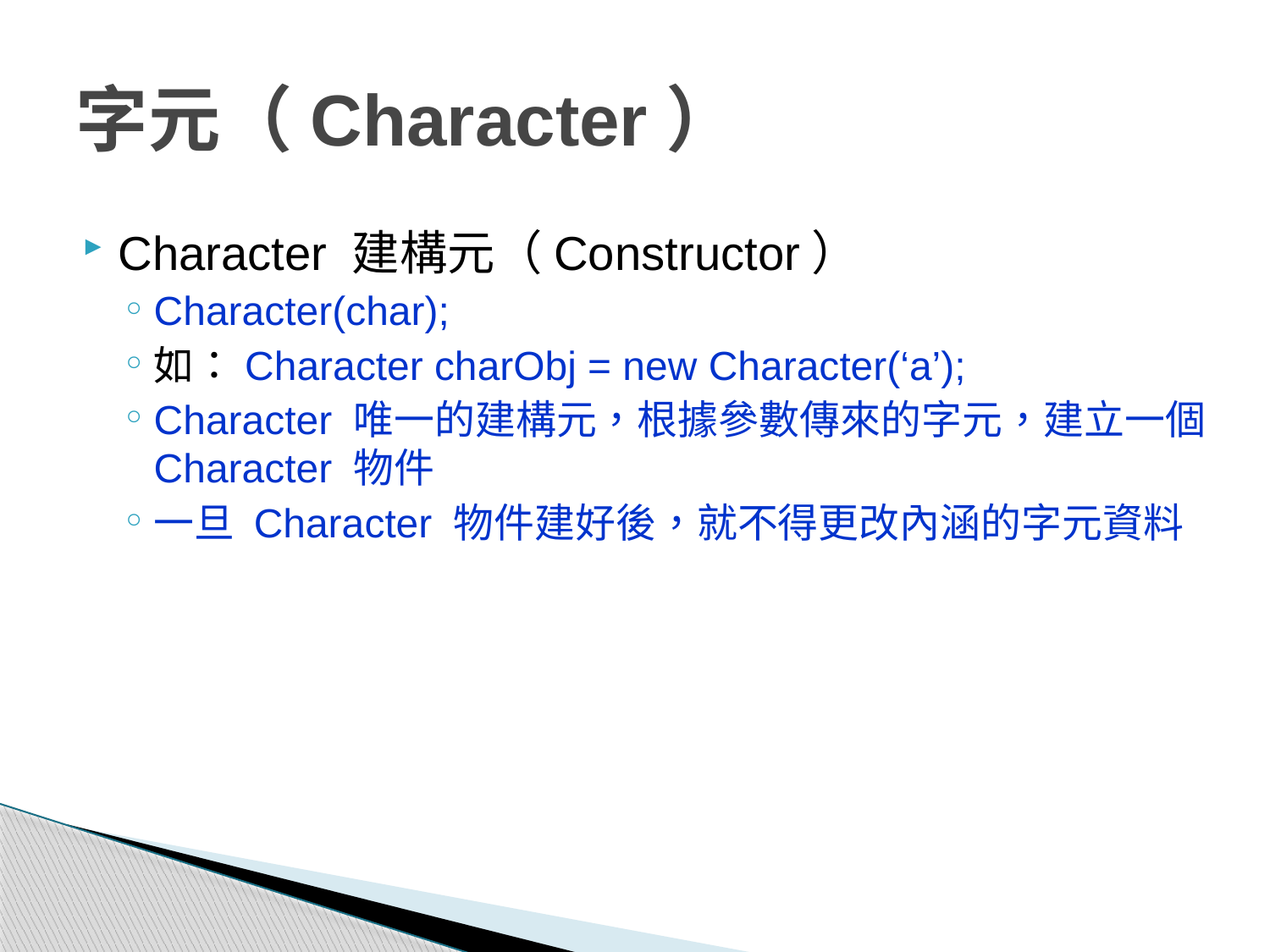

# 字元（Character）
Character 建構元（Constructor）
Character(char);
如：Character charObj = new Character(‘a’);
Character 唯一的建構元，根據參數傳來的字元，建立一個 Character 物件
一旦 Character 物件建好後，就不得更改內涵的字元資料